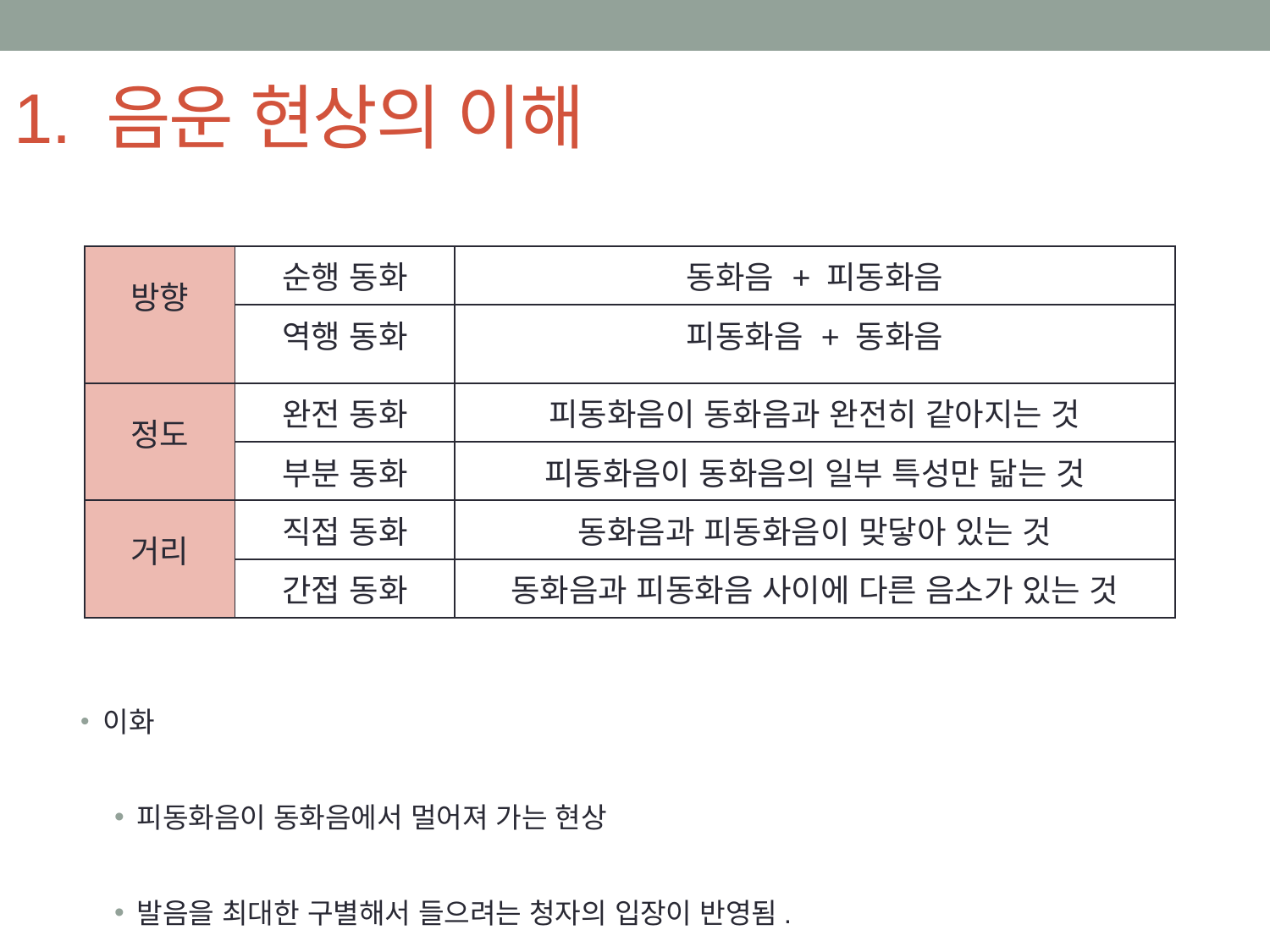

# 1. 음운 현상의 이해

이화

피동화음이 동화음에서 멀어져 가는 현상

발음을 최대한 구별해서 들으려는 청자의 입장이 반영됨.
| 방향 | 순행 동화 | 동화음 + 피동화음 |
| --- | --- | --- |
|  | 역행 동화 | 피동화음 + 동화음 |
| 정도 | 완전 동화 | 피동화음이 동화음과 완전히 같아지는 것 |
|  | 부분 동화 | 피동화음이 동화음의 일부 특성만 닮는 것 |
| 거리 | 직접 동화 | 동화음과 피동화음이 맞닿아 있는 것 |
|  | 간접 동화 | 동화음과 피동화음 사이에 다른 음소가 있는 것 |